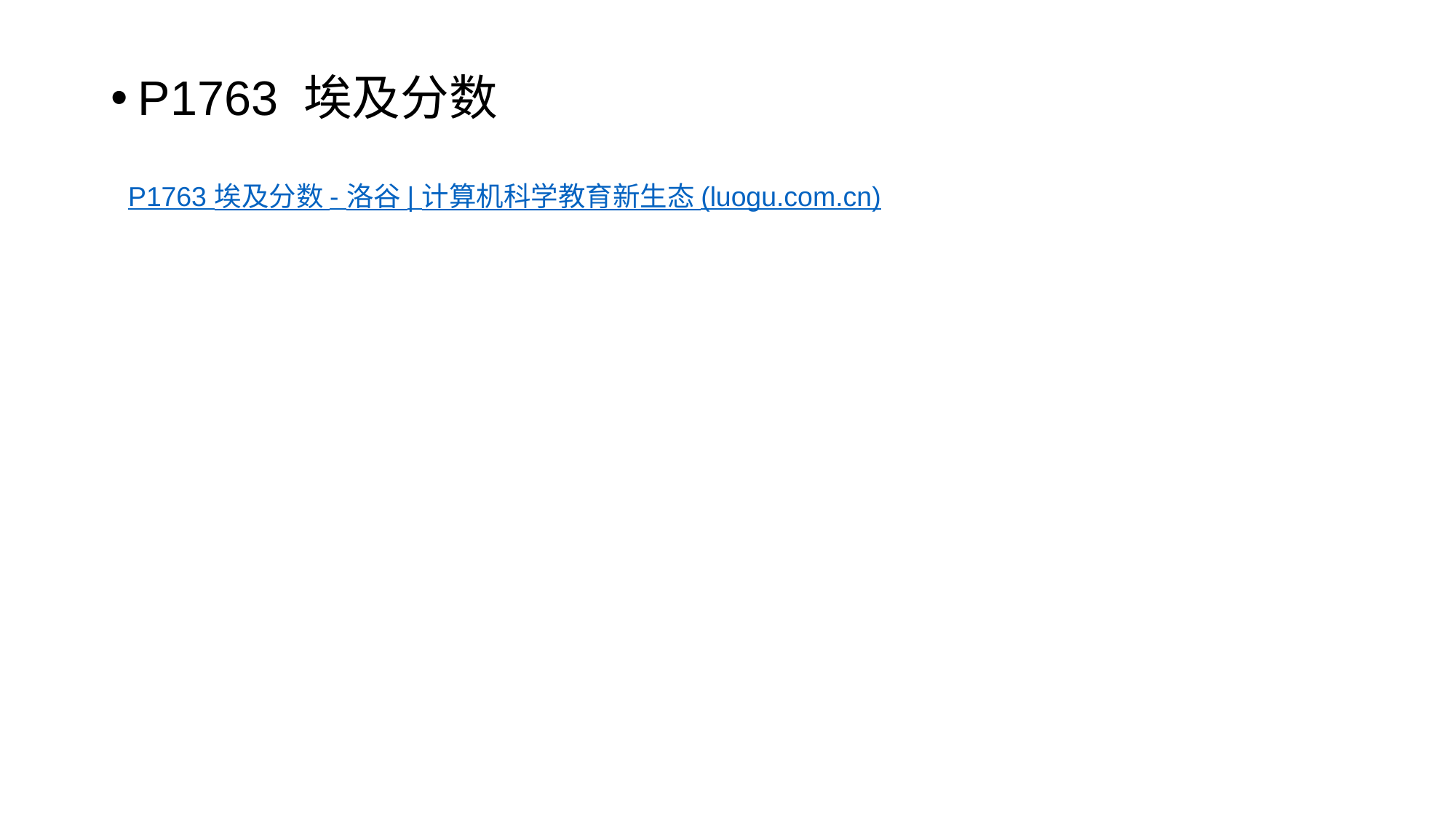

#
P1763 埃及分数
P1763 埃及分数 - 洛谷 | 计算机科学教育新生态 (luogu.com.cn)